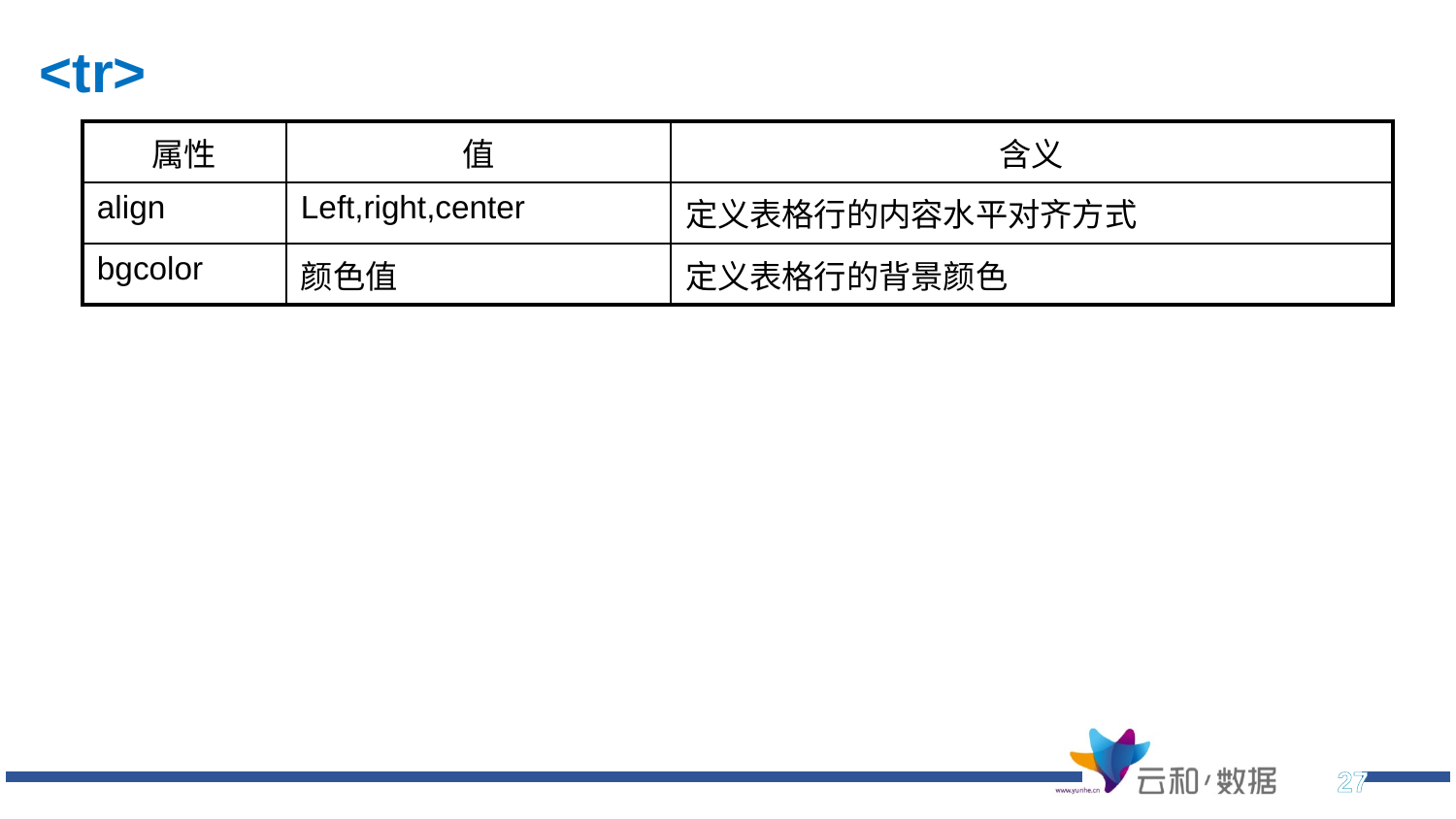

# <tr>
| 属性 | 值 | 含义 |
| --- | --- | --- |
| align | Left,right,center | 定义表格行的内容水平对齐方式 |
| bgcolor | 颜色值 | 定义表格行的背景颜色 |
27